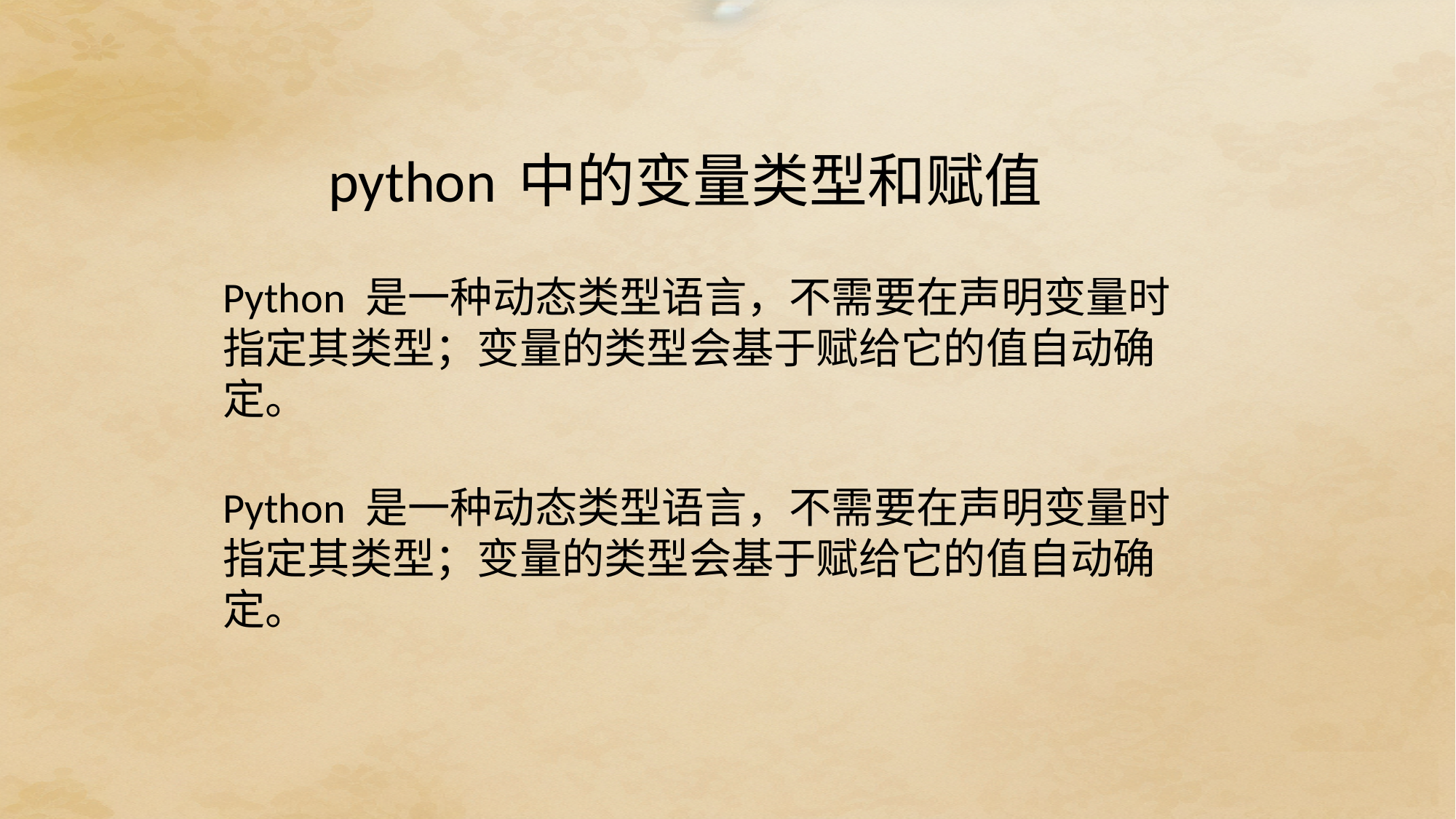

# python 中的变量类型和赋值

Python 是一种动态类型语言，不需要在声明变量时指定其类型；变量的类型会基于赋给它的值自动确定。

Python 是一种动态类型语言，不需要在声明变量时指定其类型；变量的类型会基于赋给它的值自动确定。